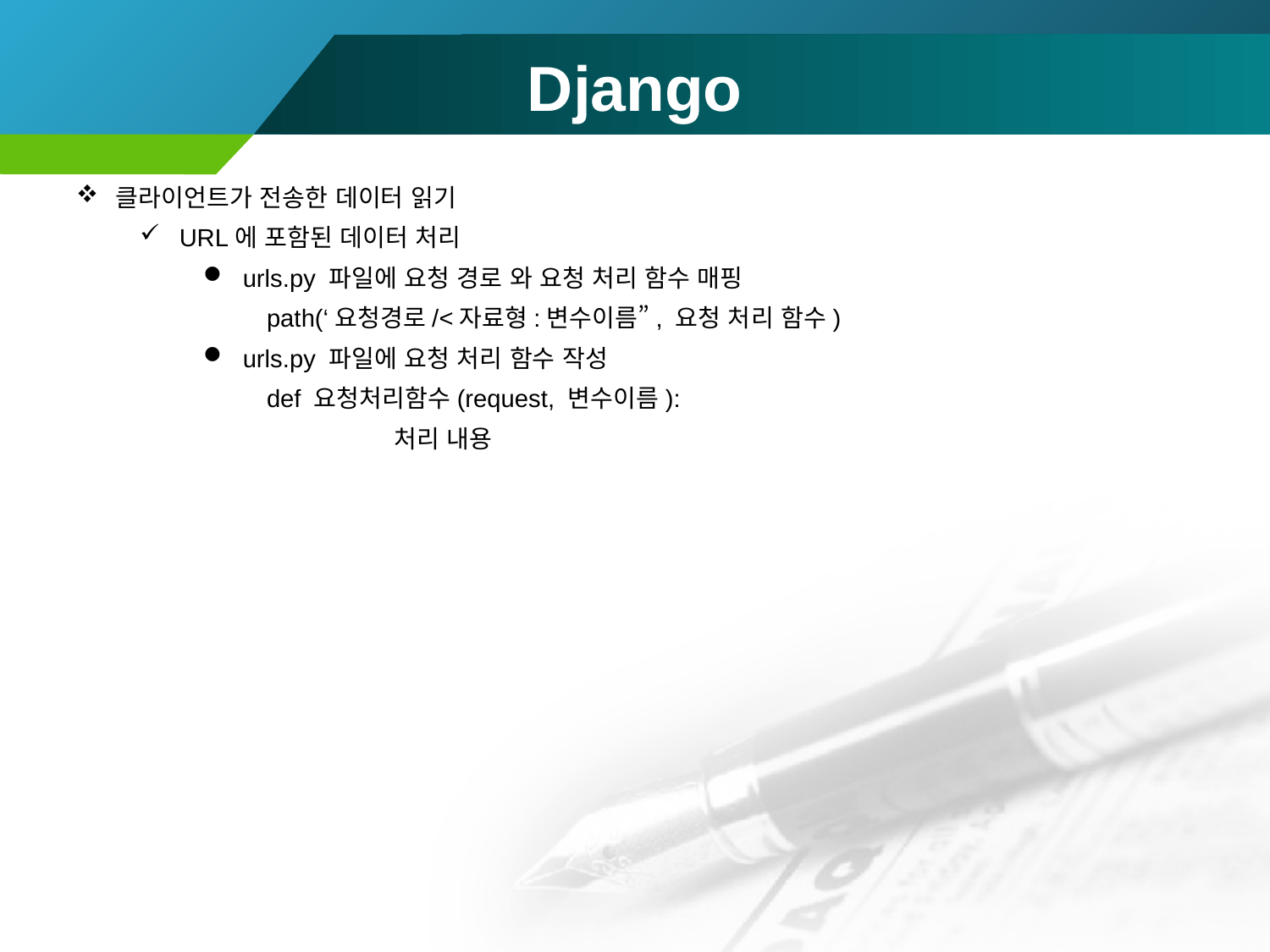

# Django
클라이언트가 전송한 데이터 읽기
URL에 포함된 데이터 처리
urls.py 파일에 요청 경로 와 요청 처리 함수 매핑
path(‘요청경로/<자료형:변수이름”, 요청 처리 함수)
urls.py 파일에 요청 처리 함수 작성
def 요청처리함수(request, 변수이름):
	처리 내용